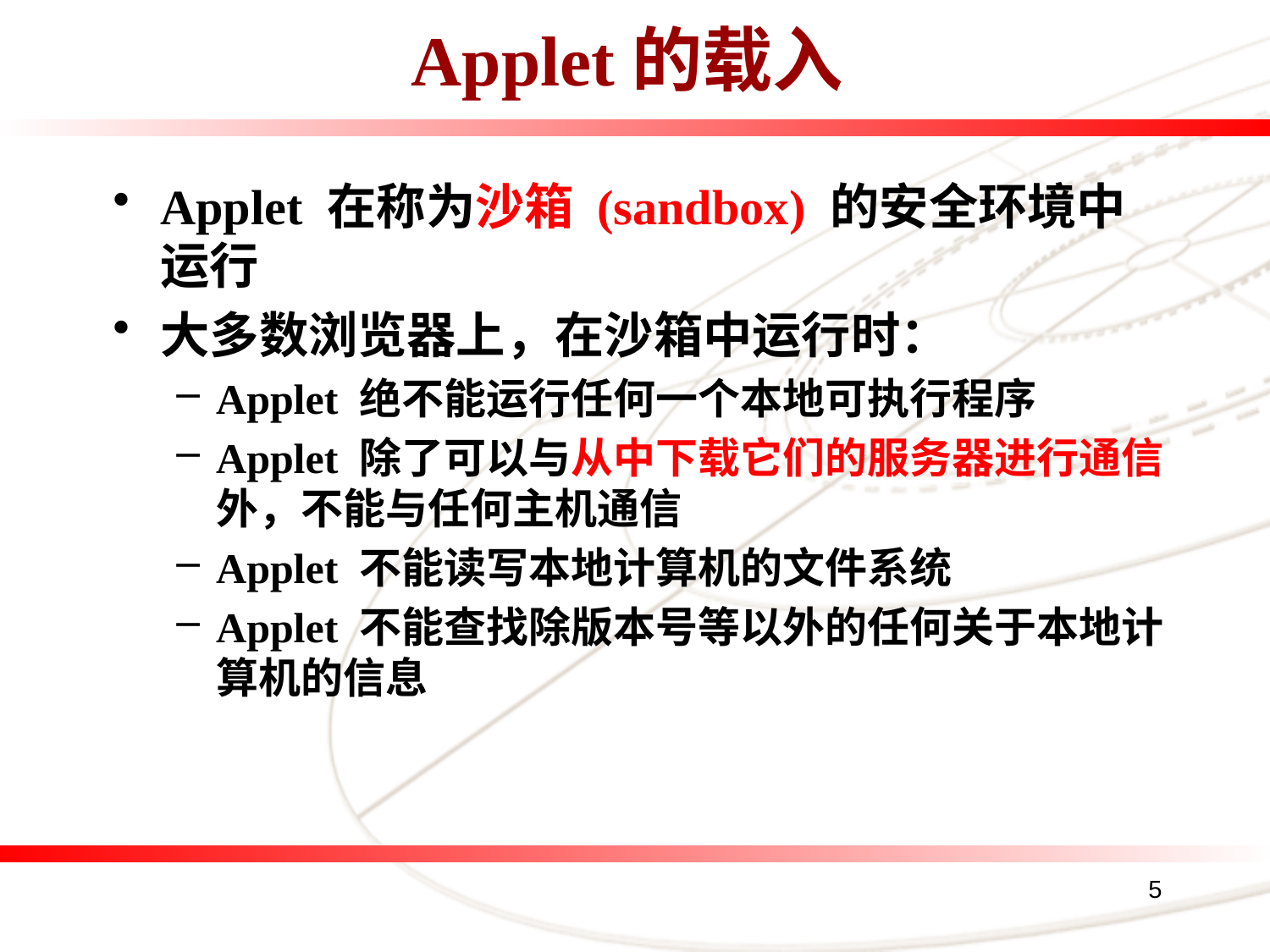

# Applet的载入
Applet 在称为沙箱 (sandbox) 的安全环境中运行
大多数浏览器上，在沙箱中运行时：
Applet 绝不能运行任何一个本地可执行程序
Applet 除了可以与从中下载它们的服务器进行通信外，不能与任何主机通信
Applet 不能读写本地计算机的文件系统
Applet 不能查找除版本号等以外的任何关于本地计算机的信息

5